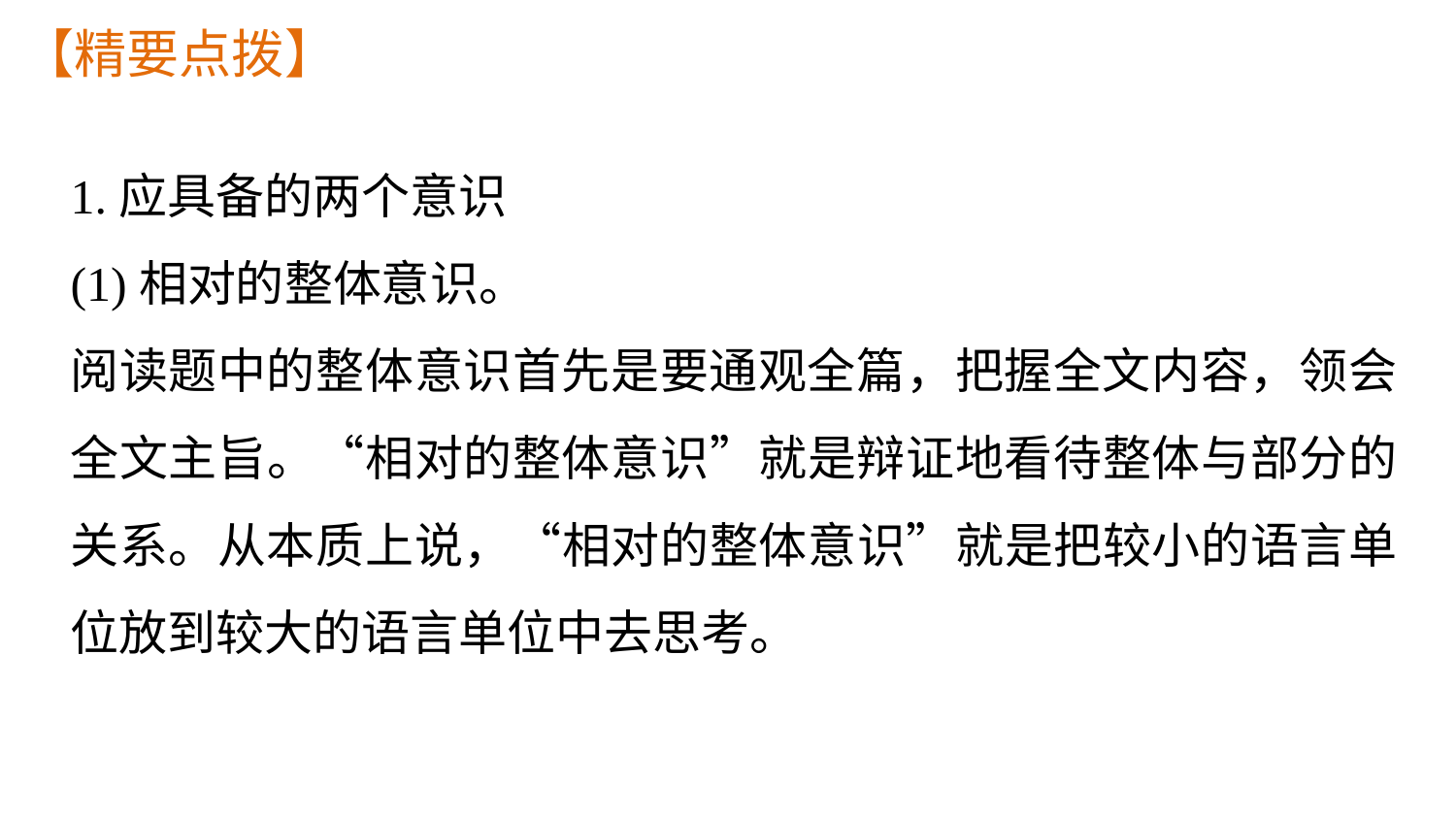

【精要点拨】
1.应具备的两个意识
(1)相对的整体意识。
阅读题中的整体意识首先是要通观全篇，把握全文内容，领会全文主旨。“相对的整体意识”就是辩证地看待整体与部分的关系。从本质上说，“相对的整体意识”就是把较小的语言单位放到较大的语言单位中去思考。